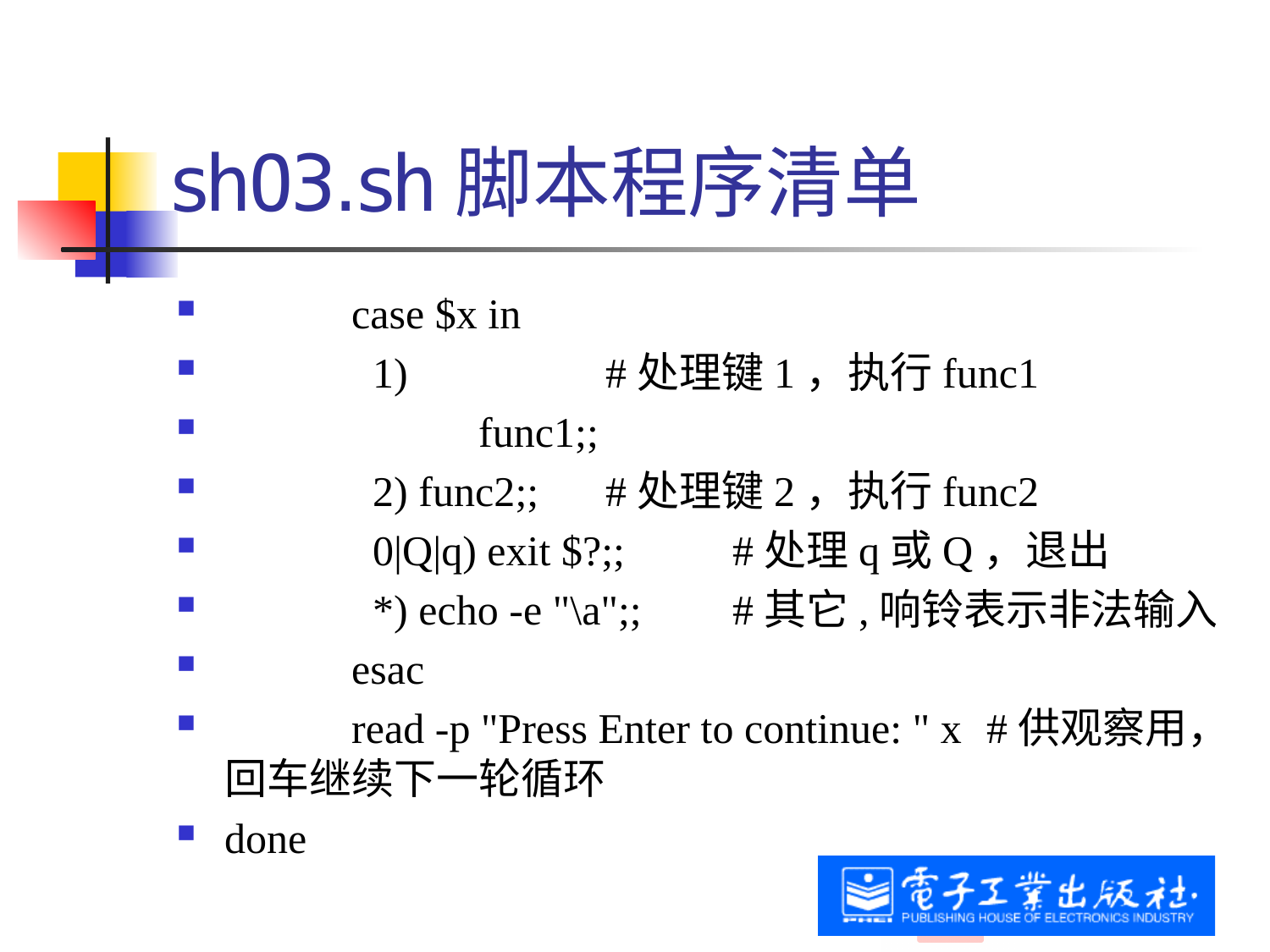

# sh03.sh脚本程序清单
	case $x in
	  1) 		#处理键1，执行func1
		func1;;
	  2) func2;; 	#处理键2，执行func2
	  0|Q|q) exit $?;; 	#处理q或Q，退出
	  *) echo -e "\a";; 	#其它,响铃表示非法输入
	esac
	read -p "Press Enter to continue: " x 	#供观察用，回车继续下一轮循环
done